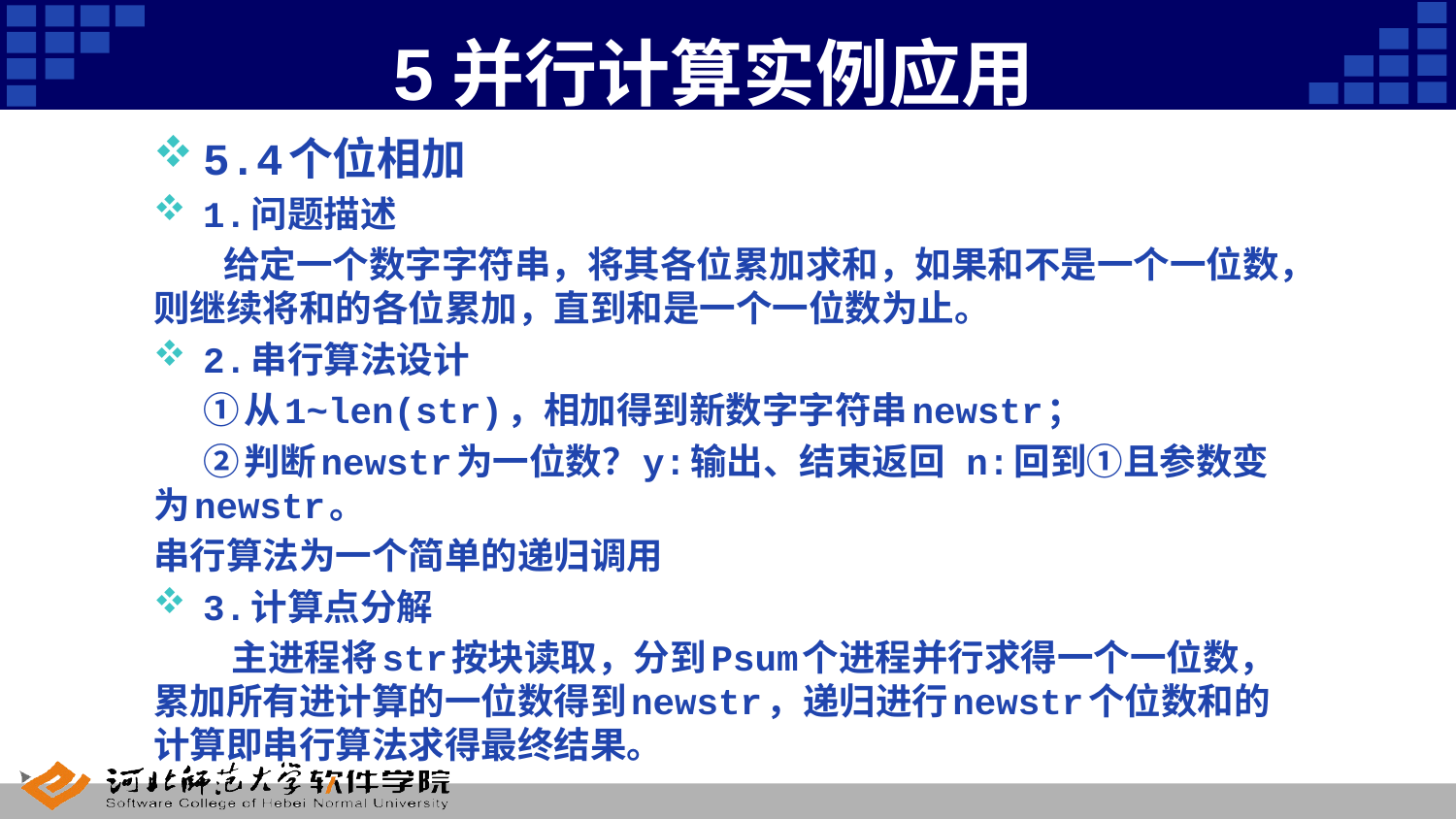

# 5并行计算实例应用
5.4个位相加
1.问题描述
        给定一个数字字符串，将其各位累加求和，如果和不是一个一位数，则继续将和的各位累加，直到和是一个一位数为止。
2.串行算法设计
      ①从1~len(str)，相加得到新数字字符串newstr；
      ②判断newstr为一位数？y:输出、结束返回  n:回到①且参数变为newstr。
串行算法为一个简单的递归调用
3.计算点分解
         主进程将str按块读取，分到Psum个进程并行求得一个一位数，累加所有进计算的一位数得到newstr，递归进行newstr个位数和的计算即串行算法求得最终结果。